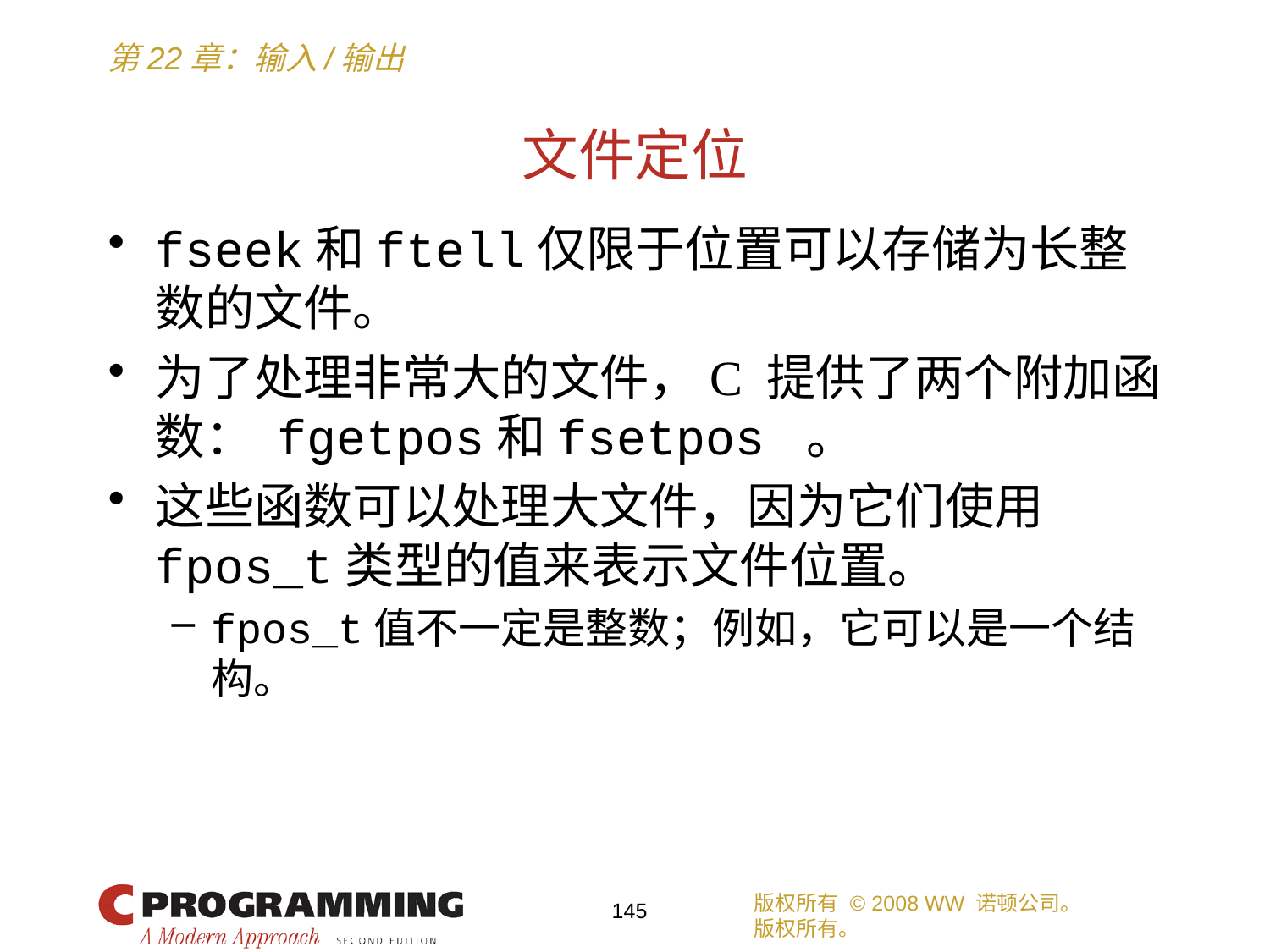

# 文件定位
fseek和ftell仅限于位置可以存储为长整数的文件。
为了处理非常大的文件，C 提供了两个附加函数： fgetpos和fsetpos 。
这些函数可以处理大文件，因为它们使用fpos_t类型的值来表示文件位置。
fpos_t值不一定是整数；例如，它可以是一个结构。

版权所有 © 2008 WW 诺顿公司。
版权所有。
145